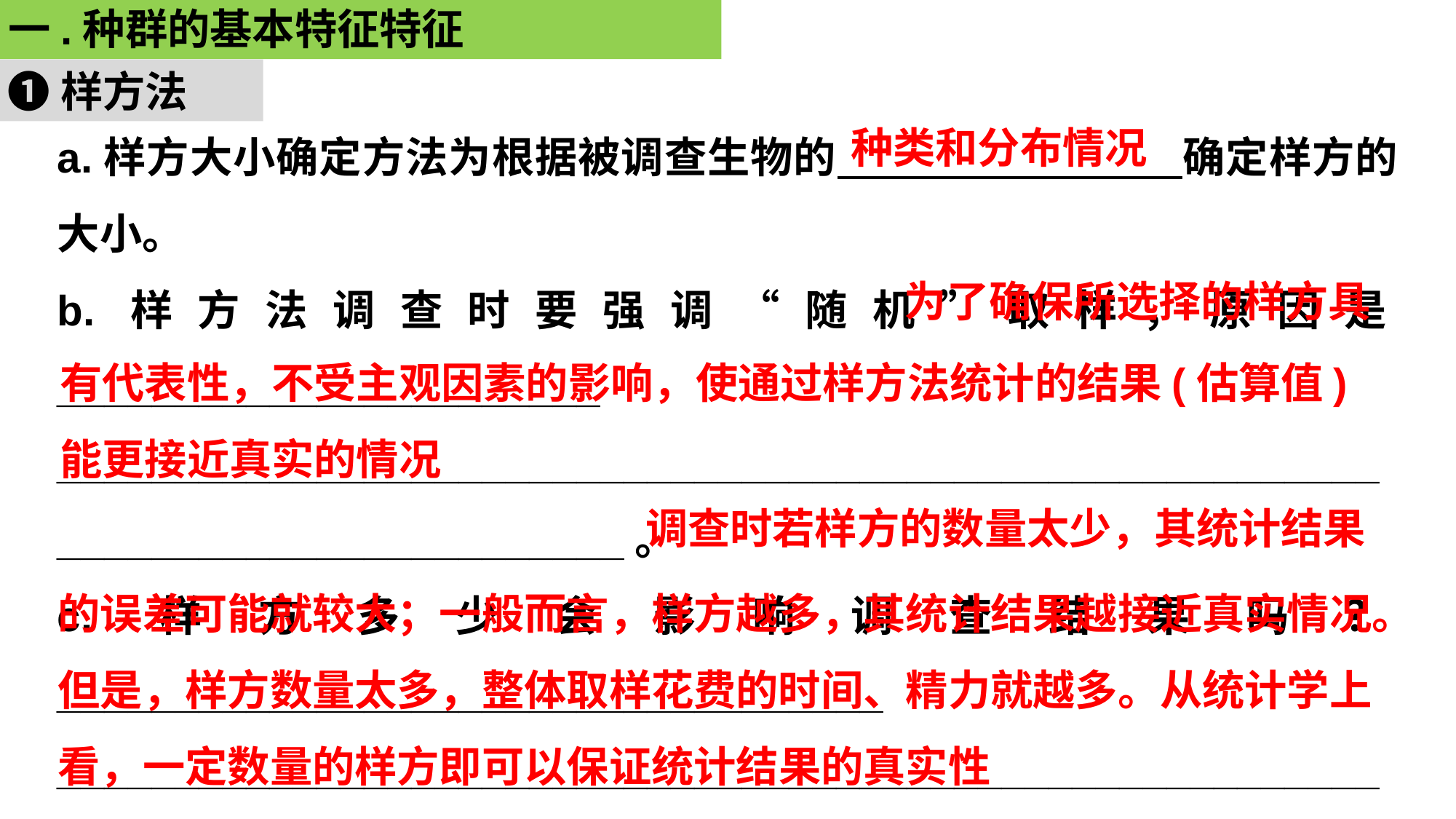

一.种群的基本特征特征
➊样方法
a.样方大小确定方法为根据被调查生物的　　　　　　　　确定样方的大小。
b.样方法调查时要强调“随机”取样，原因是_______________________
________________________________________________________________________________。
c.样方多少会影响调查结果吗？___________________________________
___________________________________________________________________________________________________________________________________________________________________________。
种类和分布情况
为了确保所选择的样方具
有代表性，不受主观因素的影响，使通过样方法统计的结果(估算值)能更接近真实的情况
调查时若样方的数量太少，其统计结果
的误差可能就较大；一般而言，样方越多，其统计结果越接近真实情况。但是，样方数量太多，整体取样花费的时间、精力就越多。从统计学上看，一定数量的样方即可以保证统计结果的真实性